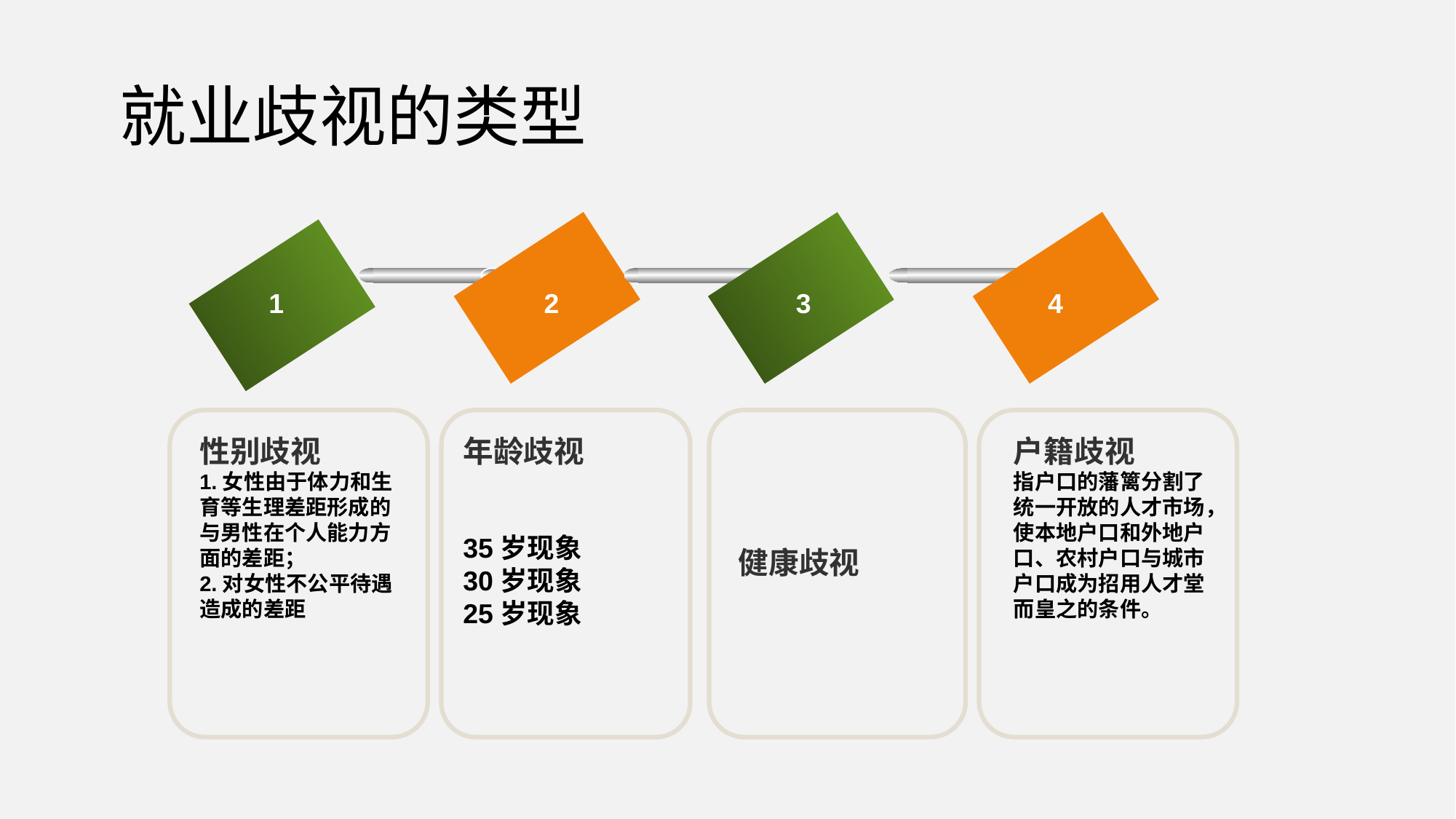

# 就业歧视的类型

1
2
3
4

性别歧视
1.女性由于体力和生育等生理差距形成的与男性在个人能力方面的差距；
2.对女性不公平待遇造成的差距
户籍歧视
指户口的藩篱分割了统一开放的人才市场，使本地户口和外地户口、农村户口与城市户口成为招用人才堂而皇之的条件。
年龄歧视

35岁现象
30岁现象
25岁现象
健康歧视